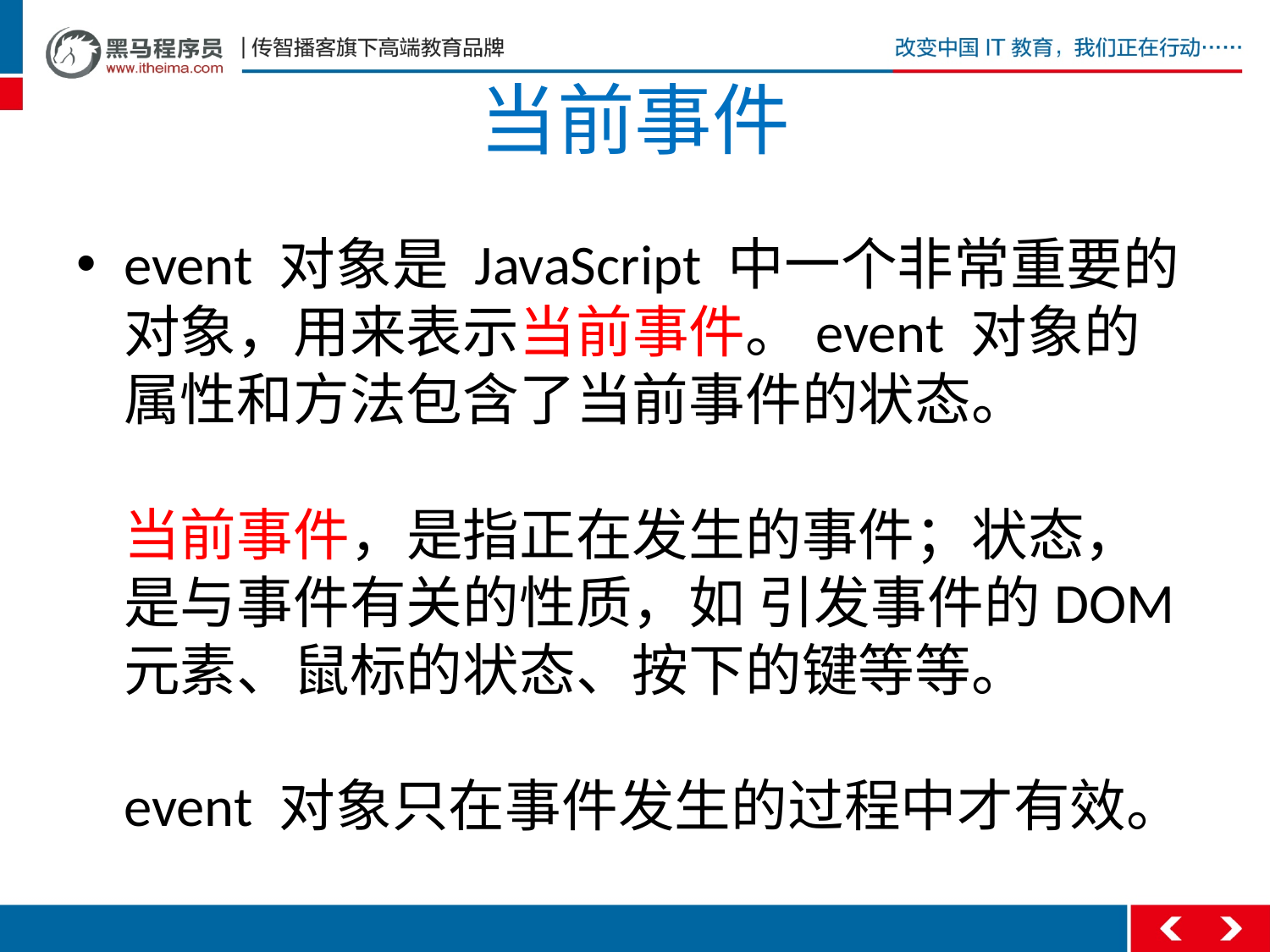

# 当前事件
event 对象是 JavaScript 中一个非常重要的对象，用来表示当前事件。event 对象的属性和方法包含了当前事件的状态。
当前事件，是指正在发生的事件；状态，是与事件有关的性质，如 引发事件的DOM元素、鼠标的状态、按下的键等等。
event 对象只在事件发生的过程中才有效。